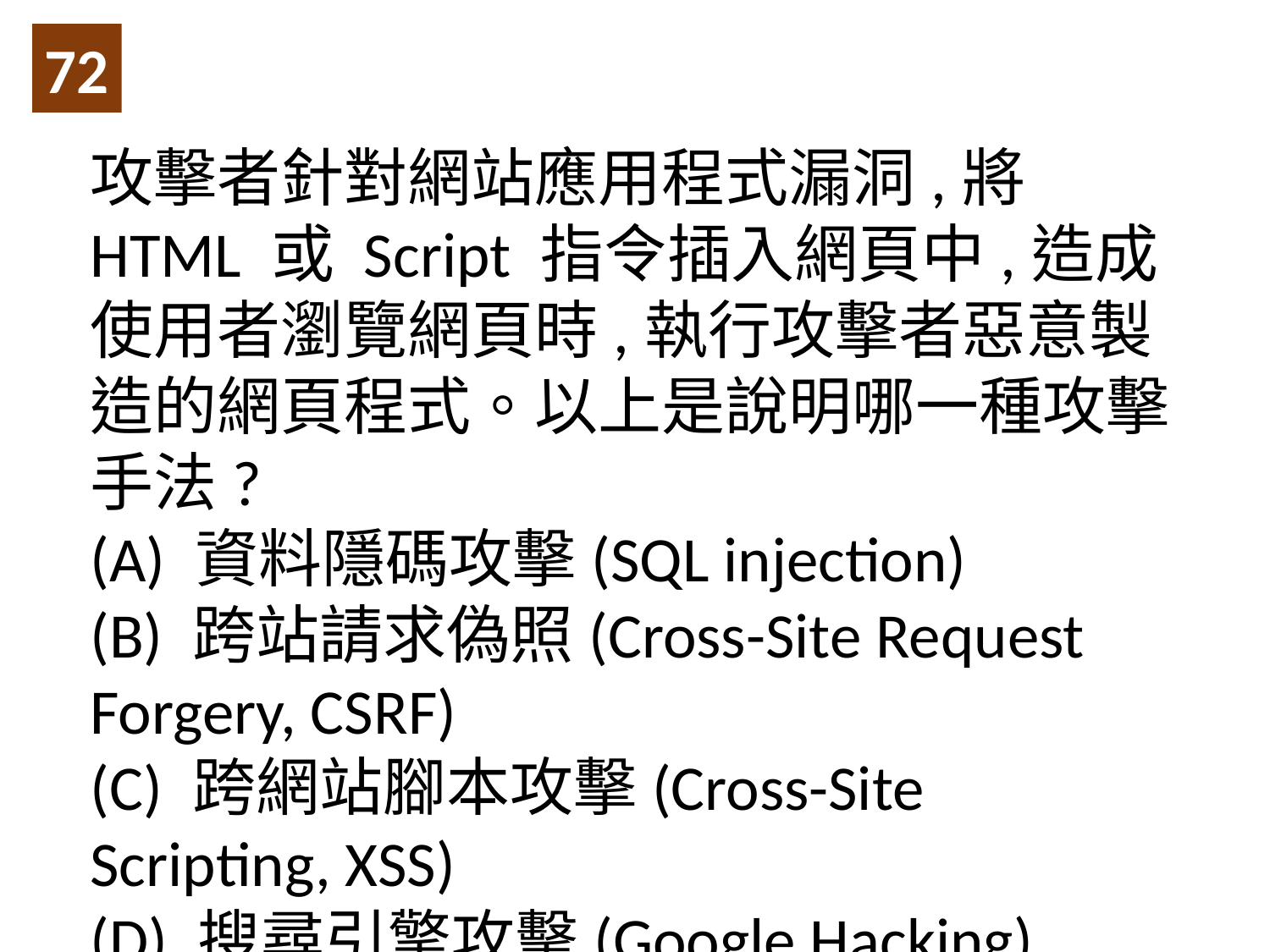

72
攻擊者針對網站應用程式漏洞,將 HTML 或 Script 指令插入網頁中,造成使用者瀏覽網頁時,執行攻擊者惡意製造的網頁程式。以上是說明哪一種攻擊手法?
(A) 資料隱碼攻擊(SQL injection)
(B) 跨站請求偽照(Cross-Site Request Forgery, CSRF)
(C) 跨網站腳本攻擊(Cross-Site Scripting, XSS)
(D) 搜尋引擎攻擊(Google Hacking)